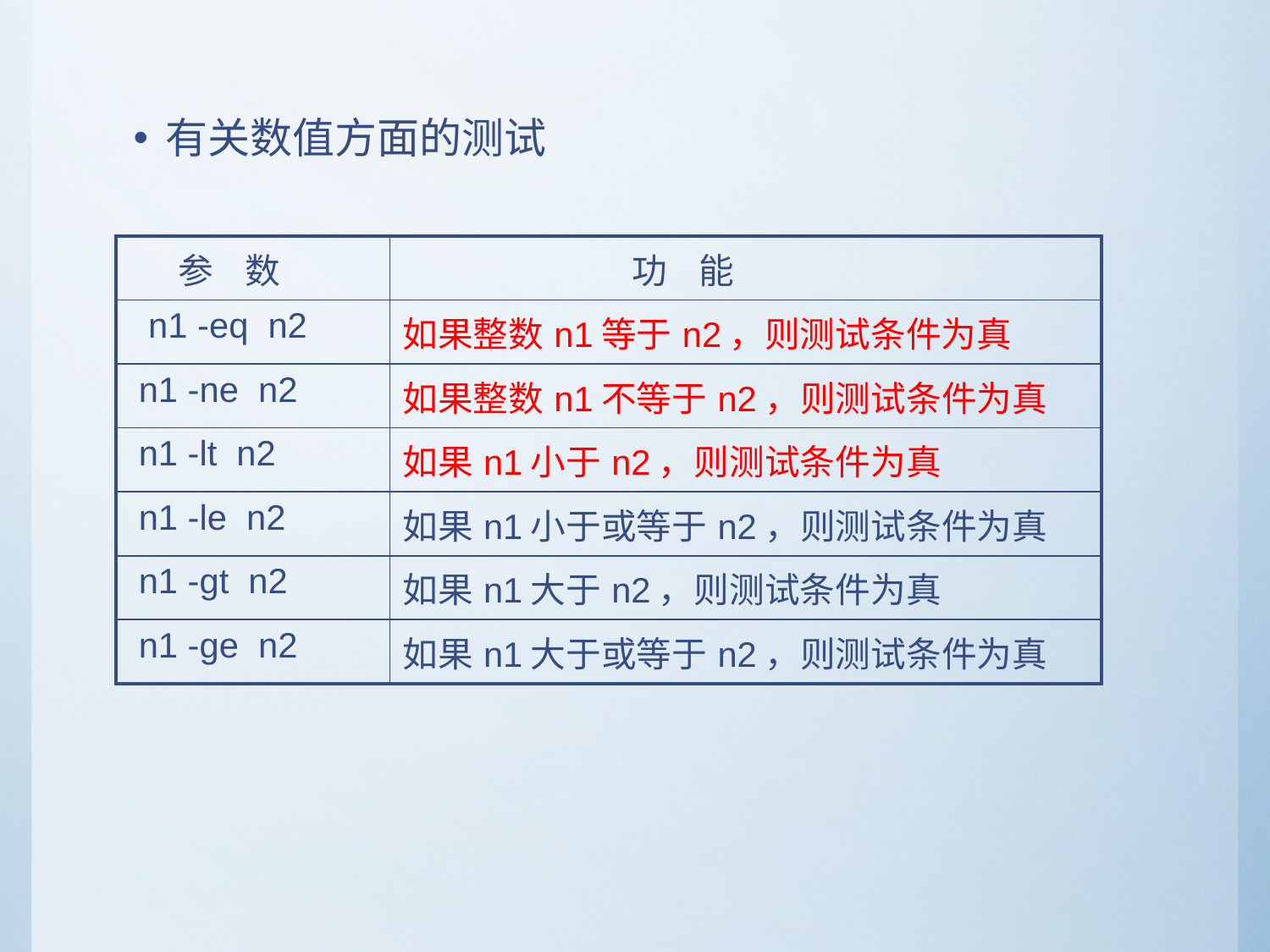

有关数值方面的测试
| 参 数 | 功 能 |
| --- | --- |
| n1 -eq n2 | 如果整数n1等于n2，则测试条件为真 |
| n1 -ne n2 | 如果整数n1不等于n2，则测试条件为真 |
| n1 -lt n2 | 如果n1小于n2，则测试条件为真 |
| n1 -le n2 | 如果n1小于或等于n2，则测试条件为真 |
| n1 -gt n2 | 如果n1大于n2，则测试条件为真 |
| n1 -ge n2 | 如果n1大于或等于n2，则测试条件为真 |